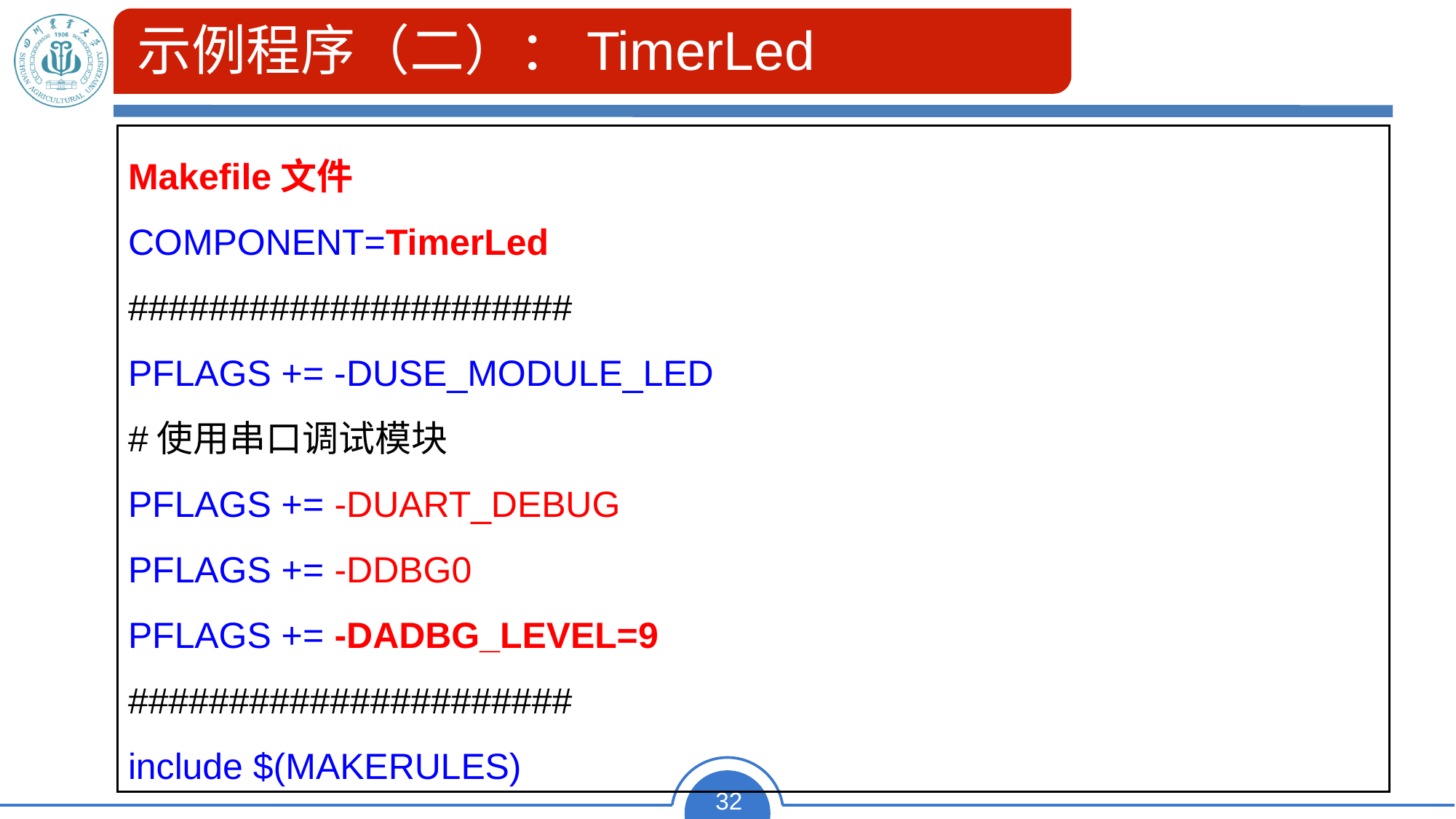

# 示例程序（二）：TimerLed
Makefile文件
COMPONENT=TimerLed
######################
PFLAGS += -DUSE_MODULE_LED
#使用串口调试模块
PFLAGS += -DUART_DEBUG
PFLAGS += -DDBG0
PFLAGS += -DADBG_LEVEL=9
######################
include $(MAKERULES)